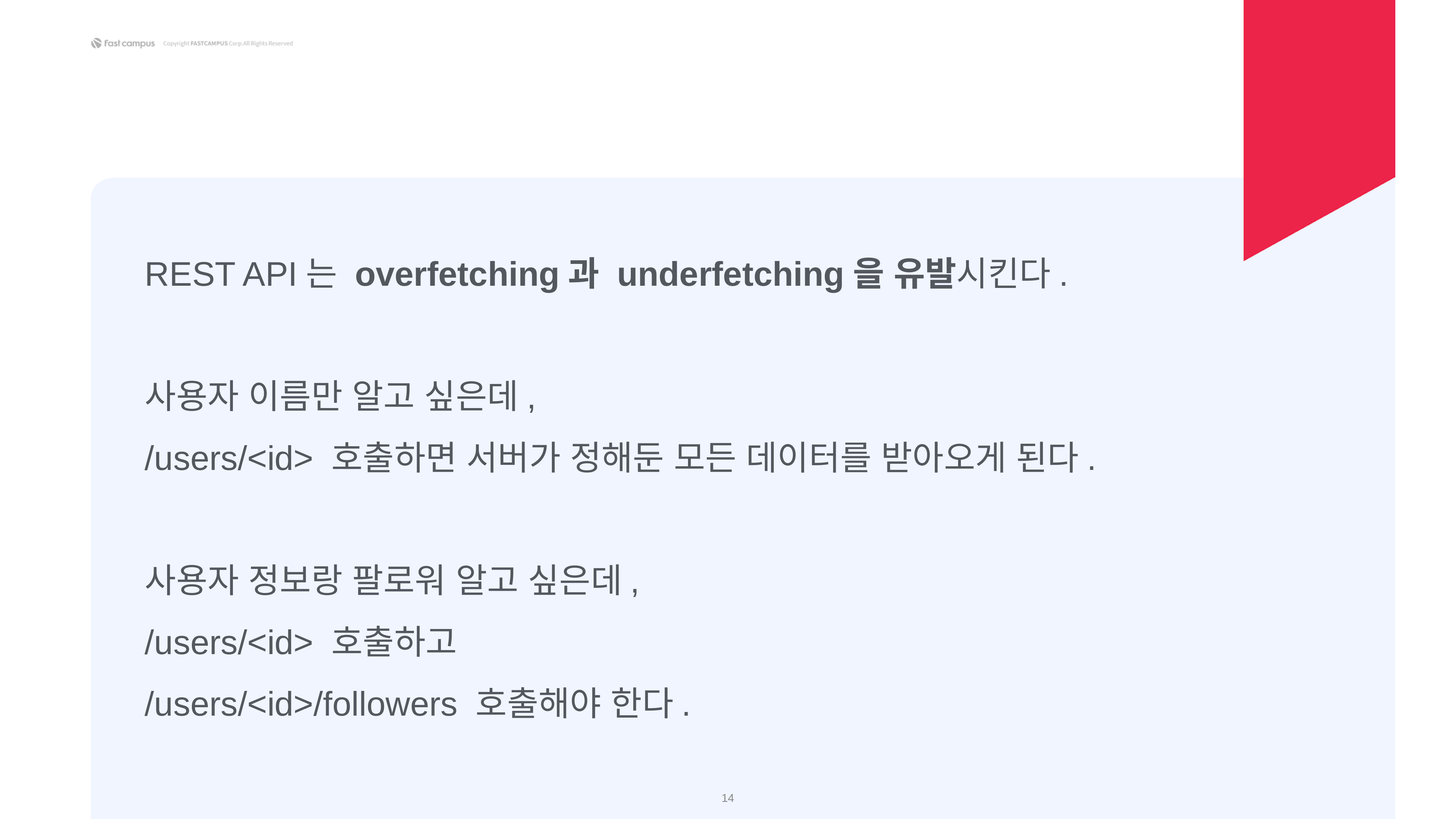

REST API는 overfetching과 underfetching을 유발시킨다.

사용자 이름만 알고 싶은데,
/users/<id> 호출하면 서버가 정해둔 모든 데이터를 받아오게 된다.

사용자 정보랑 팔로워 알고 싶은데,
/users/<id> 호출하고
/users/<id>/followers 호출해야 한다.
14